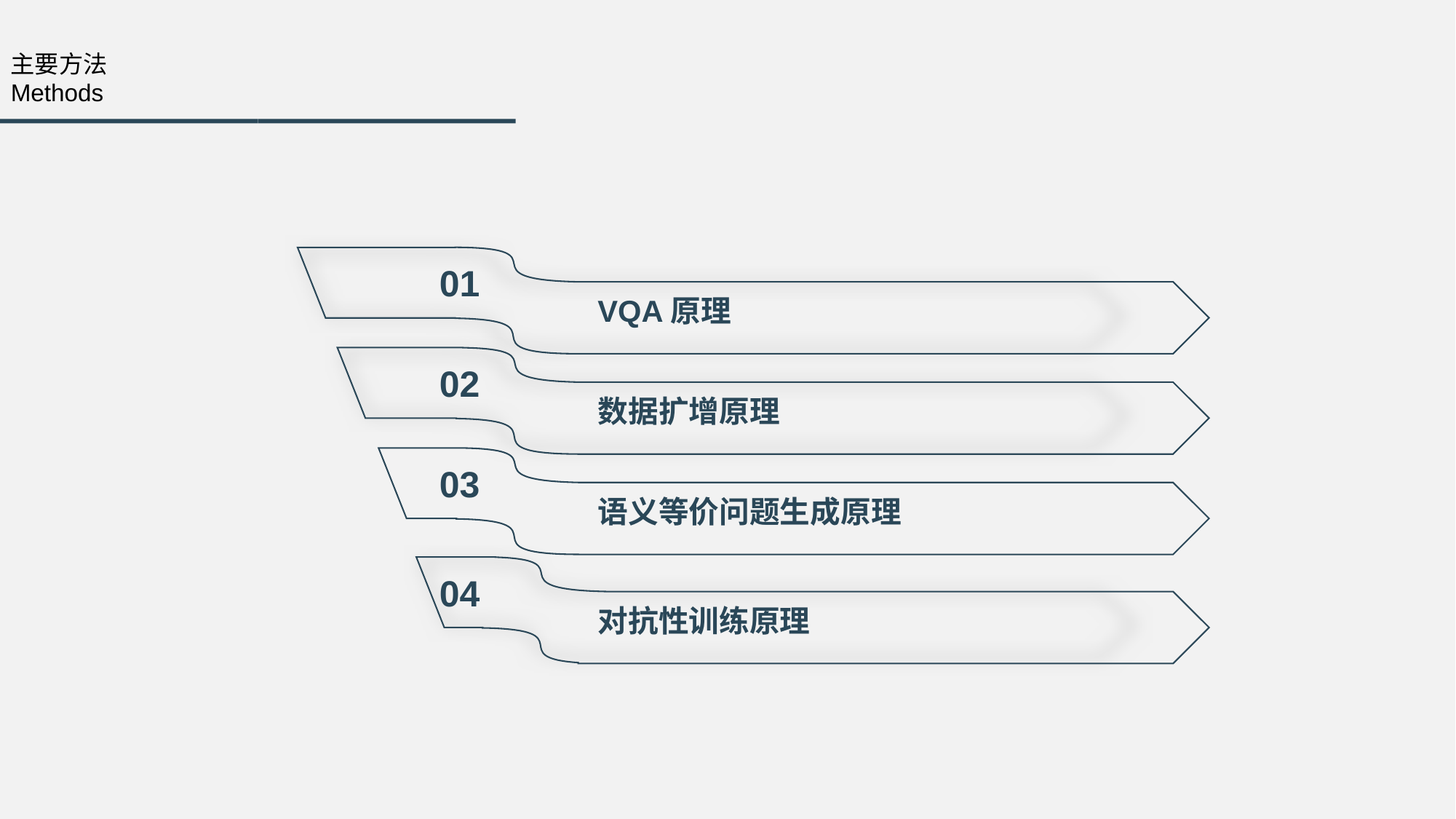

主要方法
Methods

01
VQA原理

02
数据扩增原理

03
语义等价问题生成原理

04
对抗性训练原理